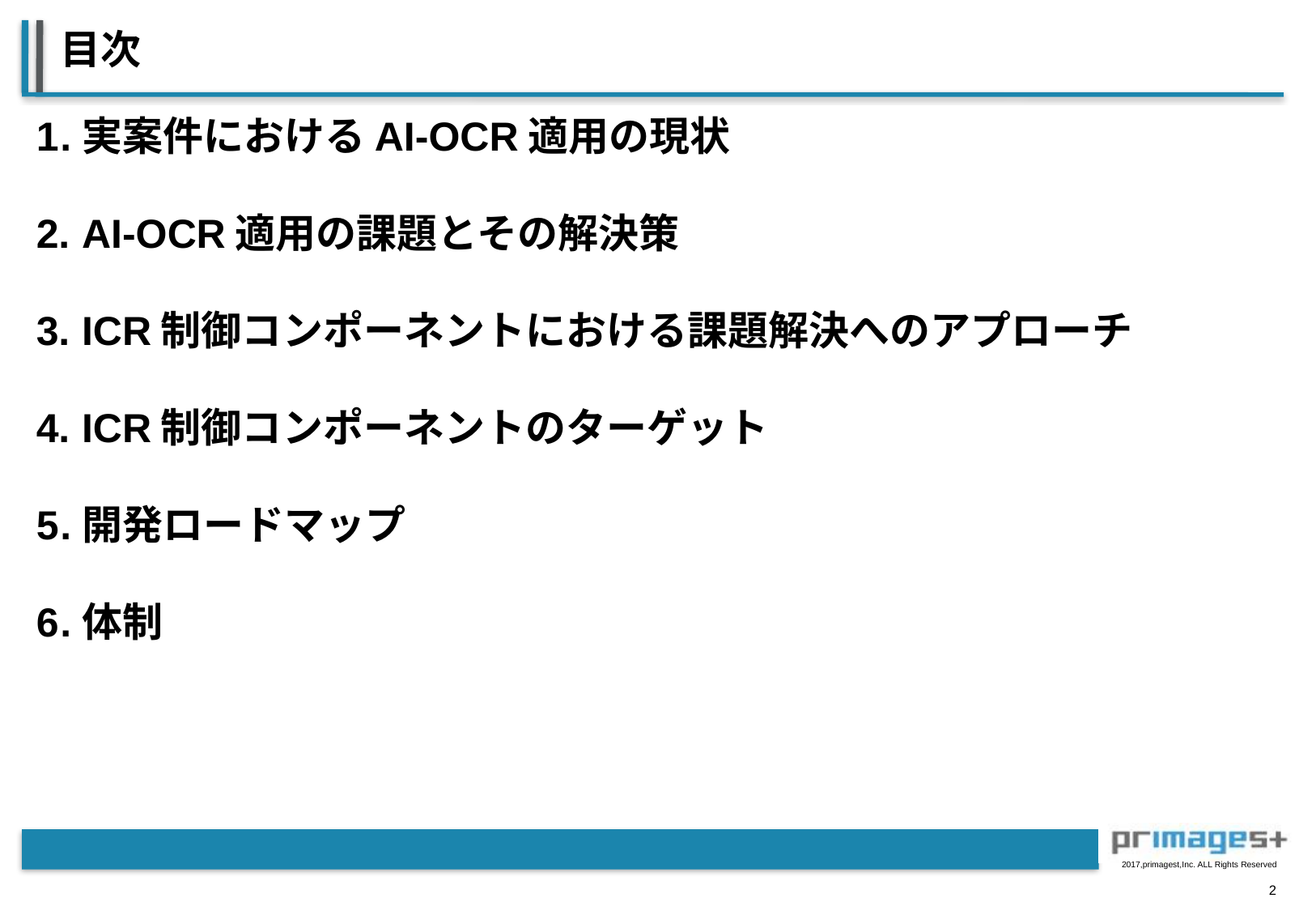

# 目次
実案件におけるAI-OCR適用の現状

AI-OCR適用の課題とその解決策

ICR制御コンポーネントにおける課題解決へのアプローチ

ICR制御コンポーネントのターゲット

開発ロードマップ

体制
2